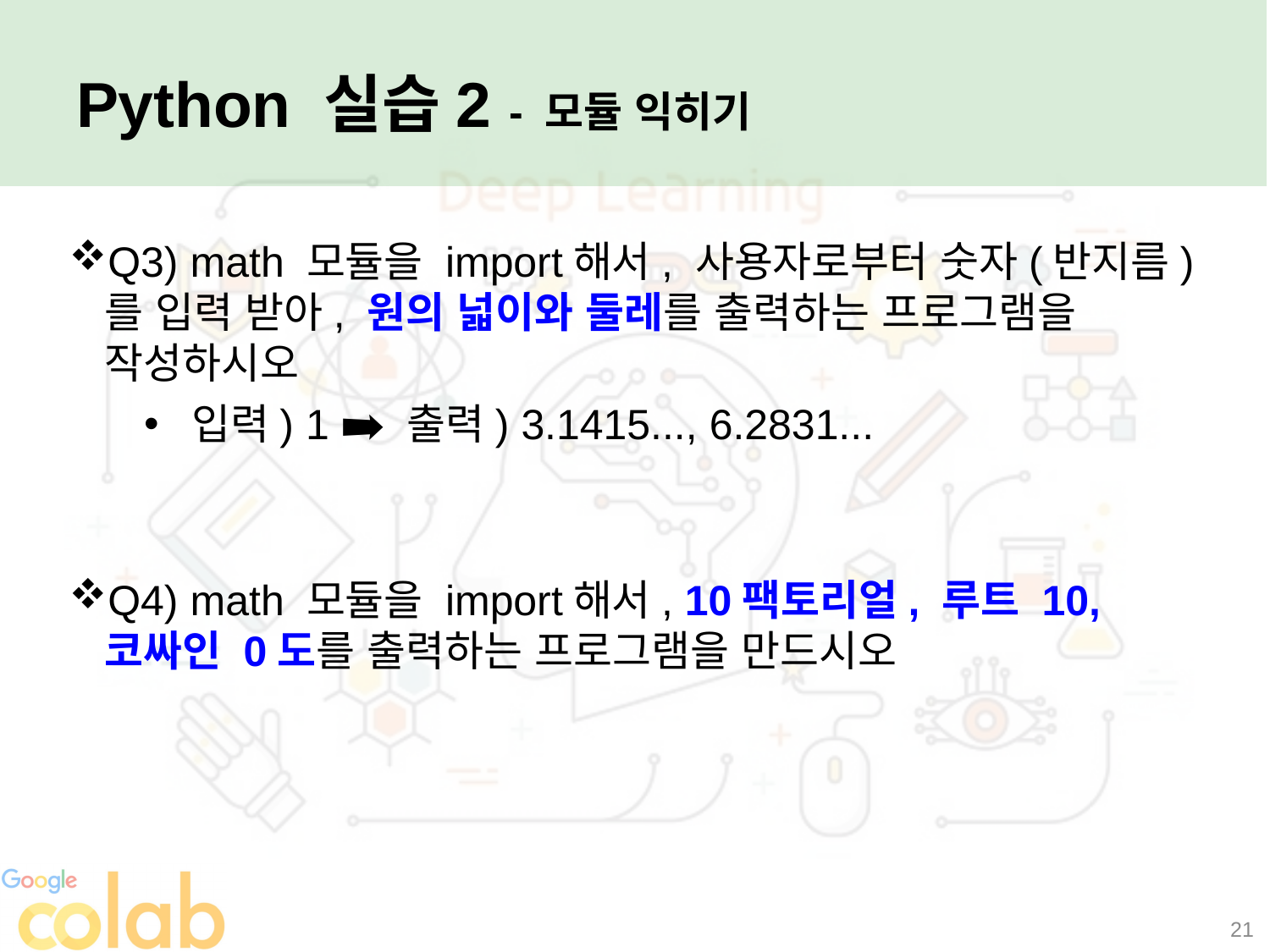

Python 실습2 - 모듈 익히기
Q3) math 모듈을 import해서, 사용자로부터 숫자(반지름)를 입력 받아, 원의 넓이와 둘레를 출력하는 프로그램을 작성하시오
입력) 1 ➡ 출력) 3.1415..., 6.2831...

Q4) math 모듈을 import해서, 10팩토리얼, 루트 10, 코싸인 0도를 출력하는 프로그램을 만드시오
21